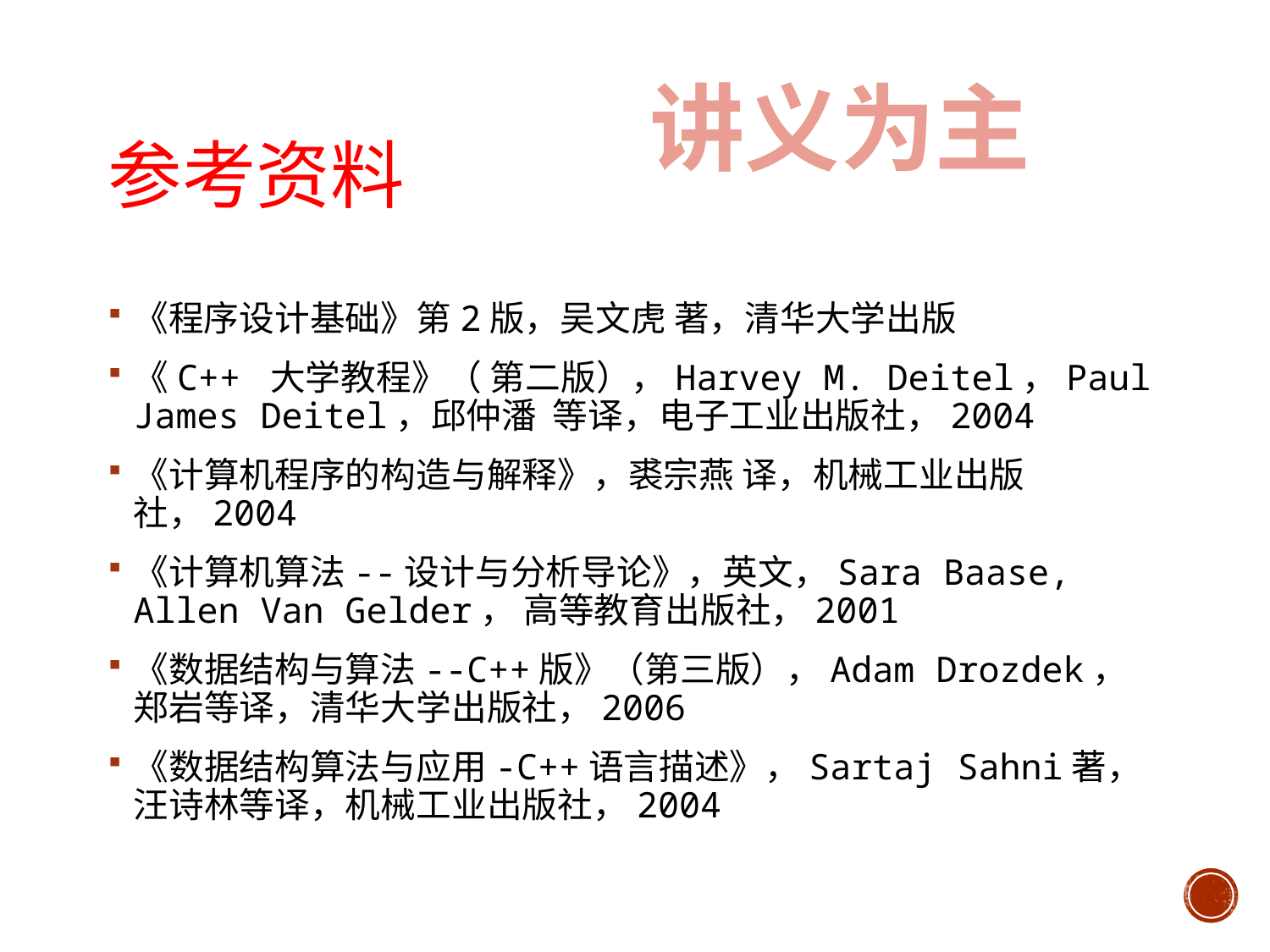

讲义为主
# 参考资料
《程序设计基础》第2版，吴文虎 著，清华大学出版
《C++ 大学教程》（ 第二版），Harvey M. Deitel，Paul James Deitel，邱仲潘  等译，电子工业出版社，2004
《计算机程序的构造与解释》，裘宗燕 译，机械工业出版社，2004
《计算机算法--设计与分析导论》，英文，Sara Baase, Allen Van Gelder， 高等教育出版社，2001
《数据结构与算法--C++版》（第三版），Adam Drozdek，郑岩等译，清华大学出版社，2006
《数据结构算法与应用-C++语言描述》，Sartaj Sahni著，汪诗林等译，机械工业出版社，2004